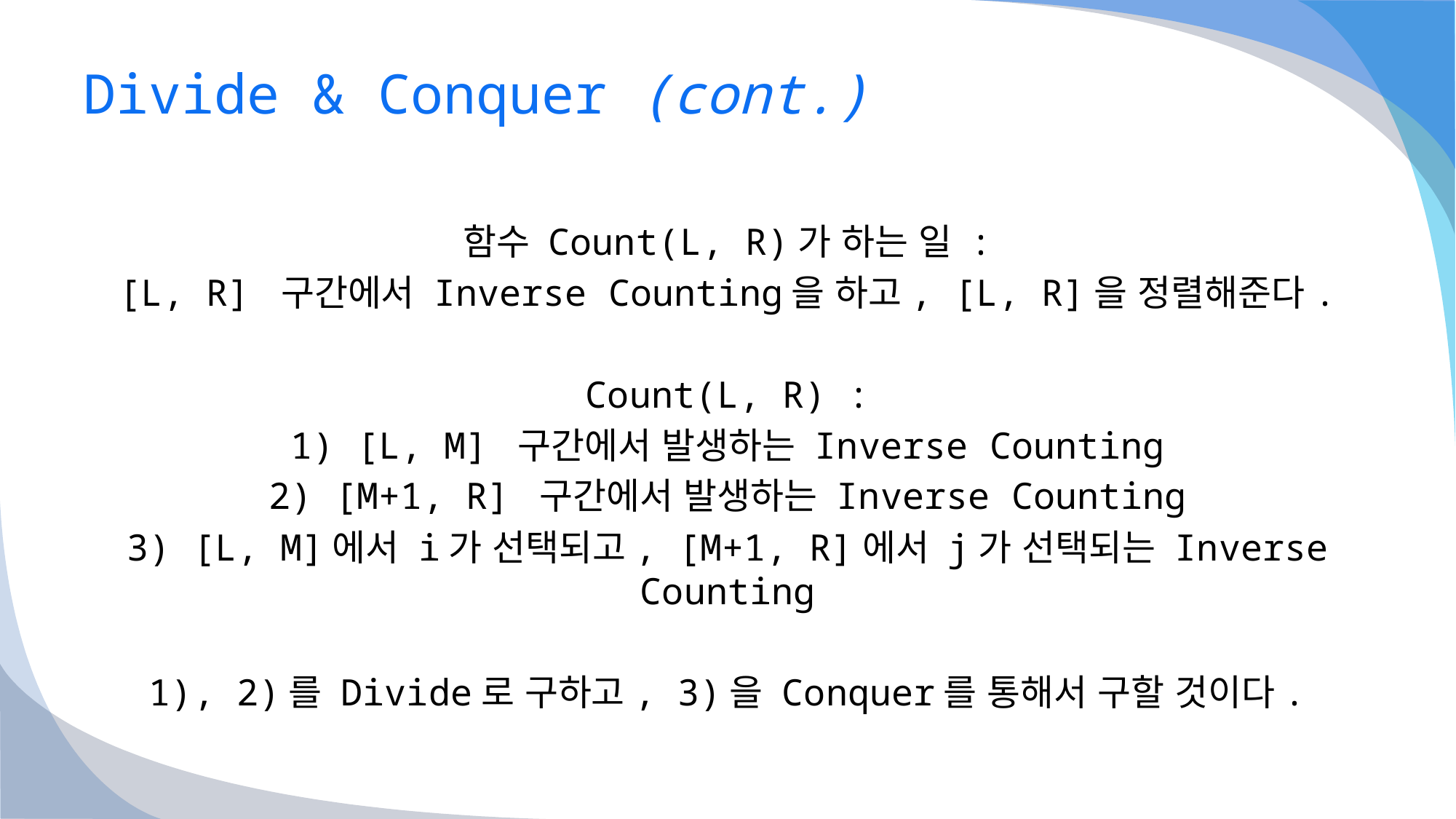

# Divide & Conquer (cont.)

함수 Count(L, R)가 하는 일 :
[L, R] 구간에서 Inverse Counting을 하고, [L, R]을 정렬해준다.

Count(L, R) :
1) [L, M] 구간에서 발생하는 Inverse Counting
2) [M+1, R] 구간에서 발생하는 Inverse Counting
3) [L, M]에서 i가 선택되고, [M+1, R]에서 j가 선택되는 Inverse Counting

1), 2)를 Divide로 구하고, 3)을 Conquer를 통해서 구할 것이다.